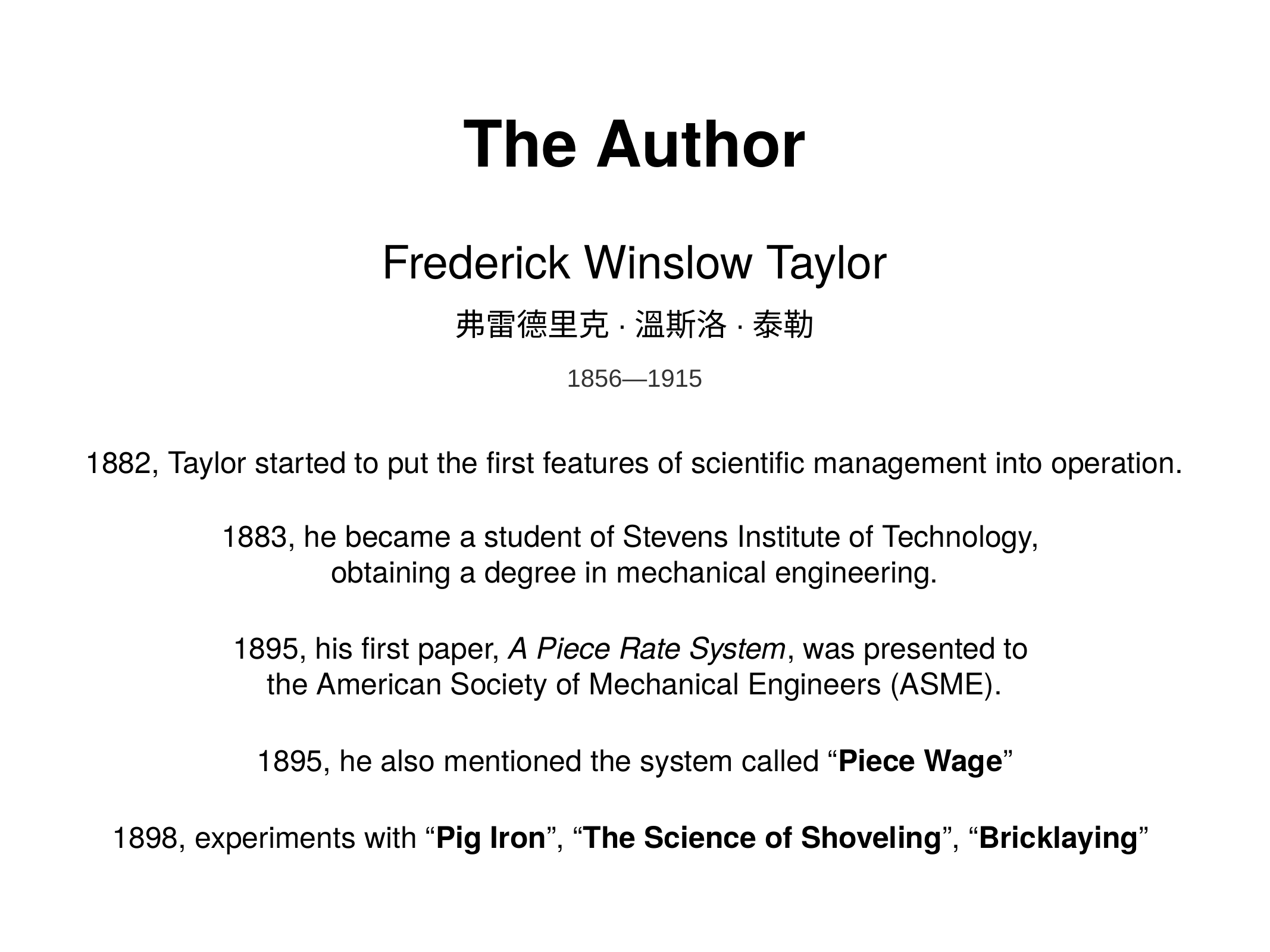

The Author
Frederick Winslow Taylor
弗雷德里克·溫斯洛·泰勒
1856—1915
1882, Taylor started to put the first features of scientific management into operation.
1883, he became a student of Stevens Institute of Technology,
obtaining a degree in mechanical engineering.
1895, his first paper, A Piece Rate System, was presented to
the American Society of Mechanical Engineers (ASME).
1895, he also mentioned the system called “Piece Wage”
1898, experiments with “Pig Iron”, “The Science of Shoveling”, “Bricklaying”